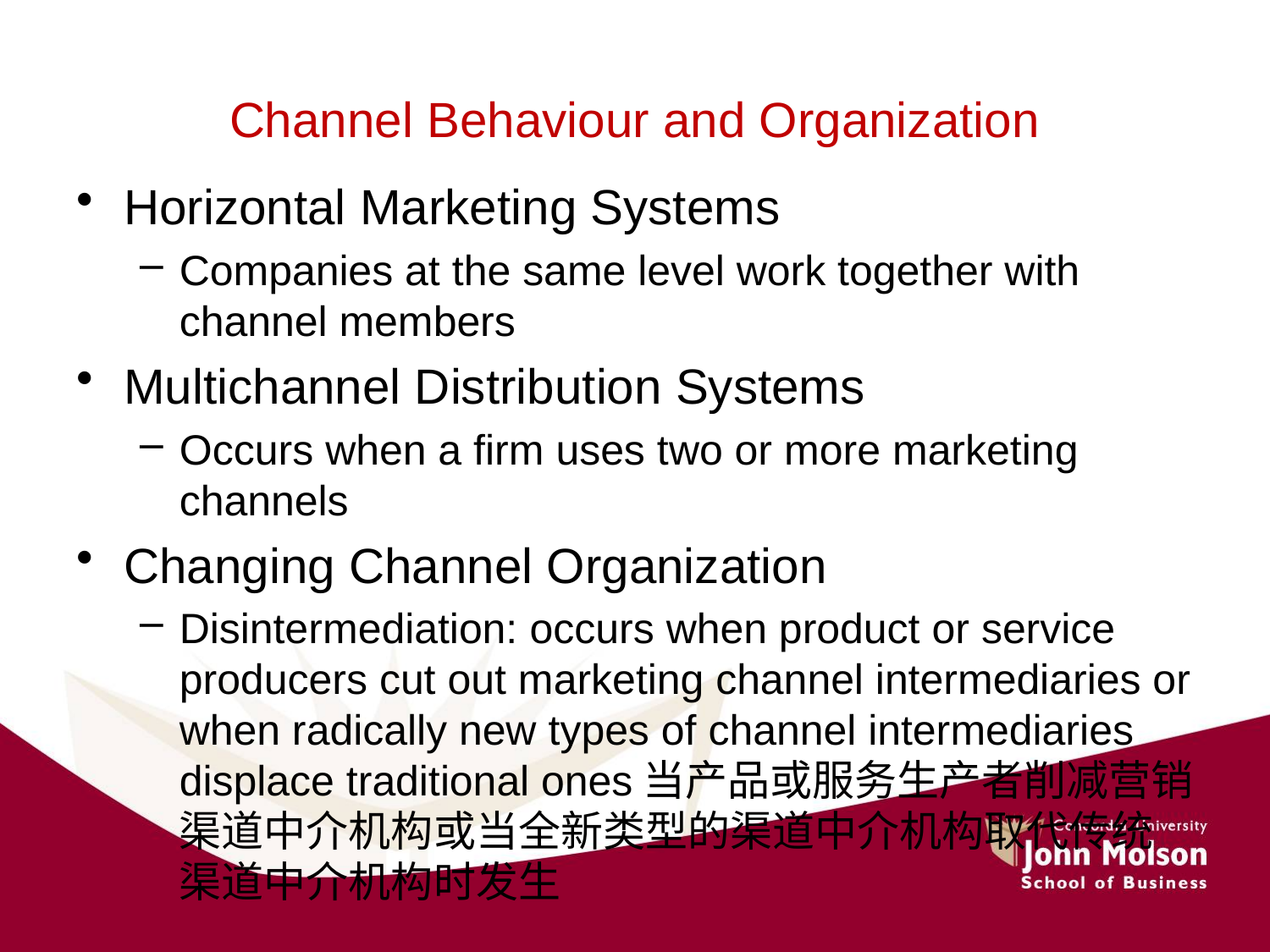

# Channel Behaviour and Organization
Horizontal Marketing Systems
Companies at the same level work together with channel members
Multichannel Distribution Systems
Occurs when a firm uses two or more marketing channels
Changing Channel Organization
Disintermediation: occurs when product or service producers cut out marketing channel intermediaries or when radically new types of channel intermediaries displace traditional ones当产品或服务生产者削减营销渠道中介机构或当全新类型的渠道中介机构取代传统渠道中介机构时发生